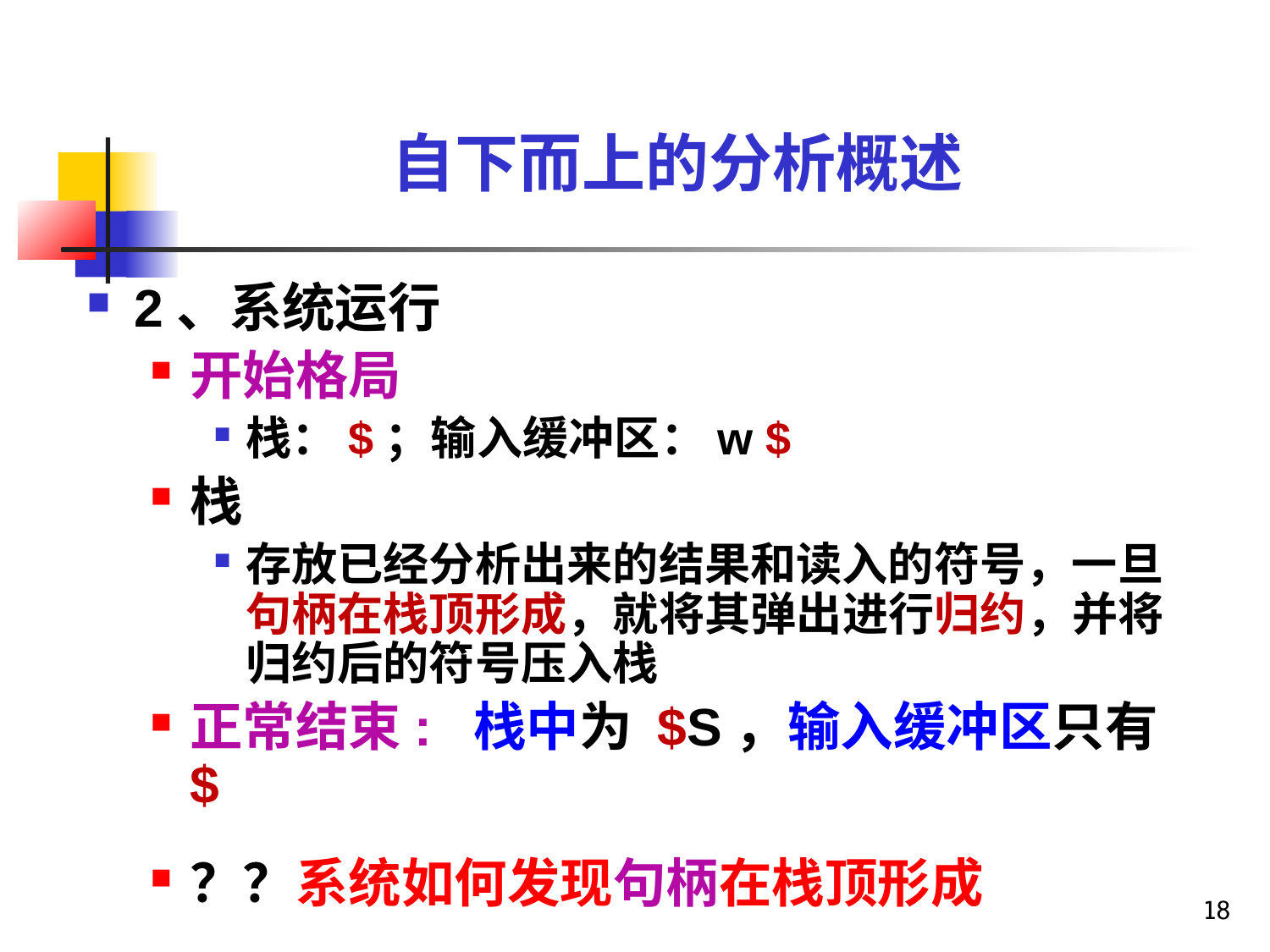

自下而上的分析概述
2、系统运行
开始格局
栈：$；输入缓冲区：w $
栈
存放已经分析出来的结果和读入的符号，一旦句柄在栈顶形成，就将其弹出进行归约，并将归约后的符号压入栈
正常结束:  栈中为 $S，输入缓冲区只有 $
？？系统如何发现句柄在栈顶形成
18